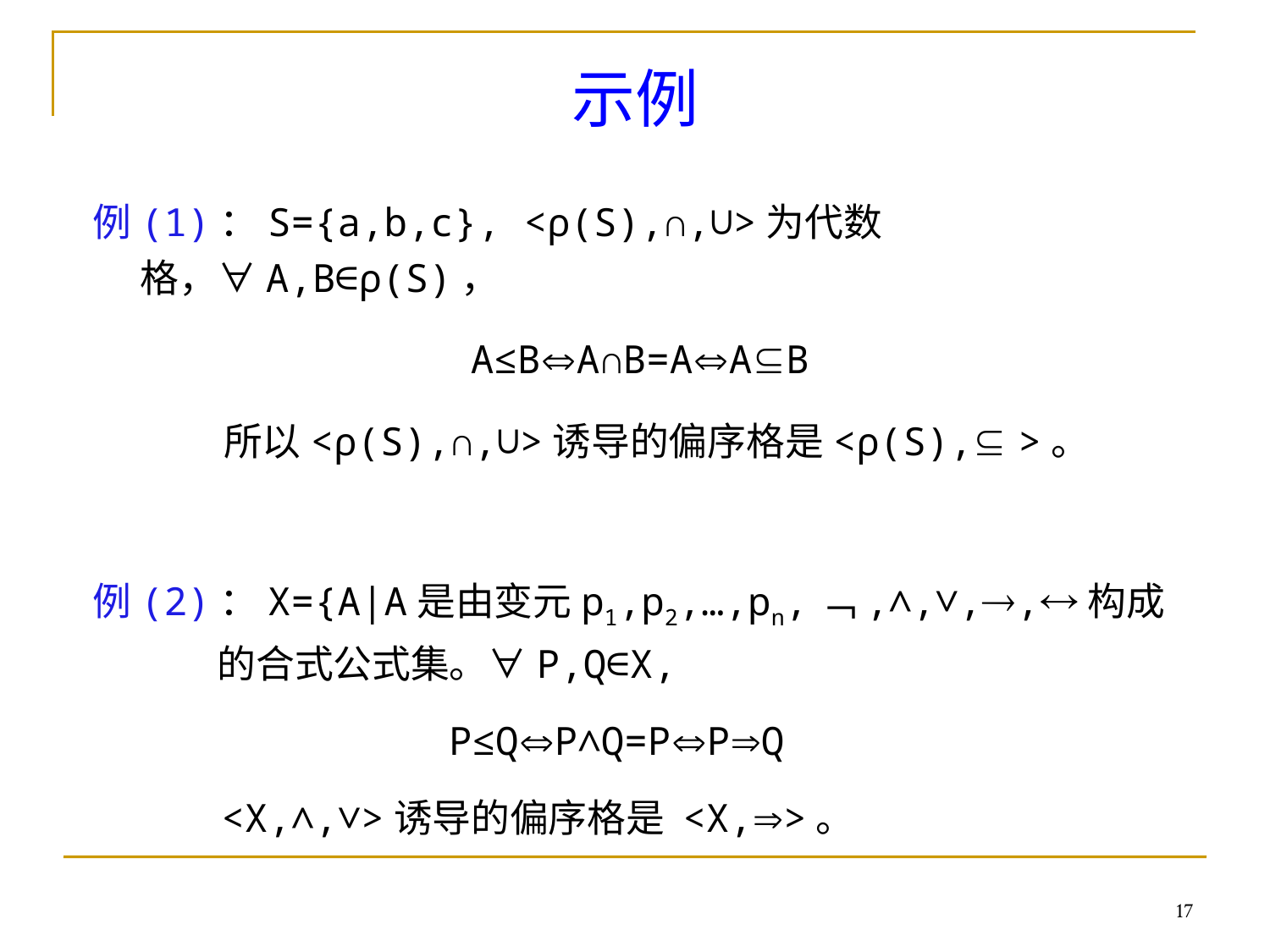

示例
例(1)：S={a,b,c}, <ρ(S),∩,∪>为代数格，∀A,B∈ρ(S)，
A≤B⇔A∩B=A⇔A⊆B
所以<ρ(S),∩,∪>诱导的偏序格是<ρ(S),⊆ >。

例(2)：X={A|A是由变元p1,p2,…,pn,﹁,∧,∨,→,↔构成的合式公式集。∀P,Q∈X,
P≤Q⇔P∧Q=P⇔P⇒Q
<X,∧,∨>诱导的偏序格是 <X,⇒>。
17